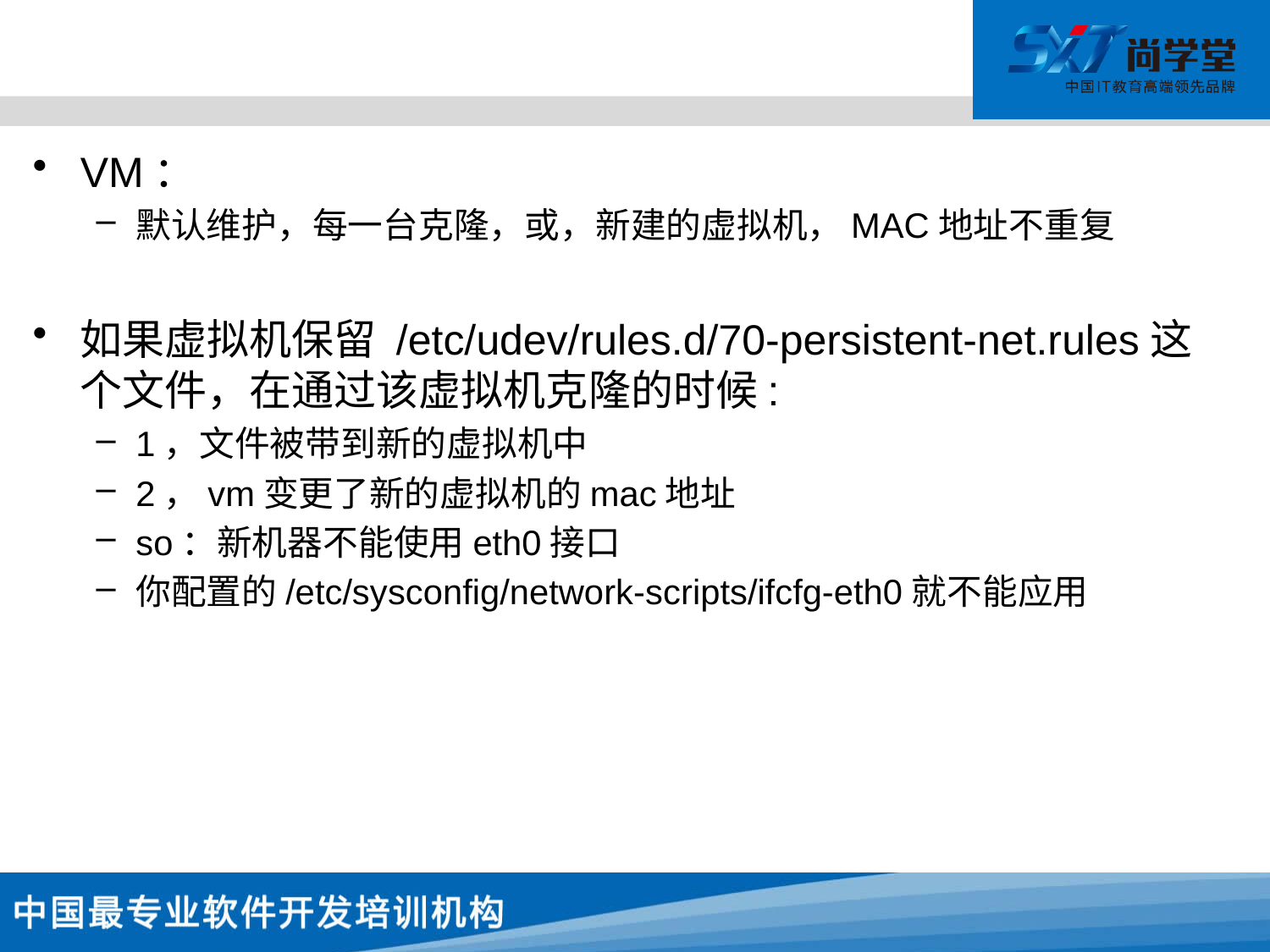

#
VM：
默认维护，每一台克隆，或，新建的虚拟机，MAC地址不重复

如果虚拟机保留 /etc/udev/rules.d/70-persistent-net.rules这个文件，在通过该虚拟机克隆的时候:
1，文件被带到新的虚拟机中
2，vm变更了新的虚拟机的mac地址
so：新机器不能使用eth0接口
你配置的/etc/sysconfig/network-scripts/ifcfg-eth0就不能应用